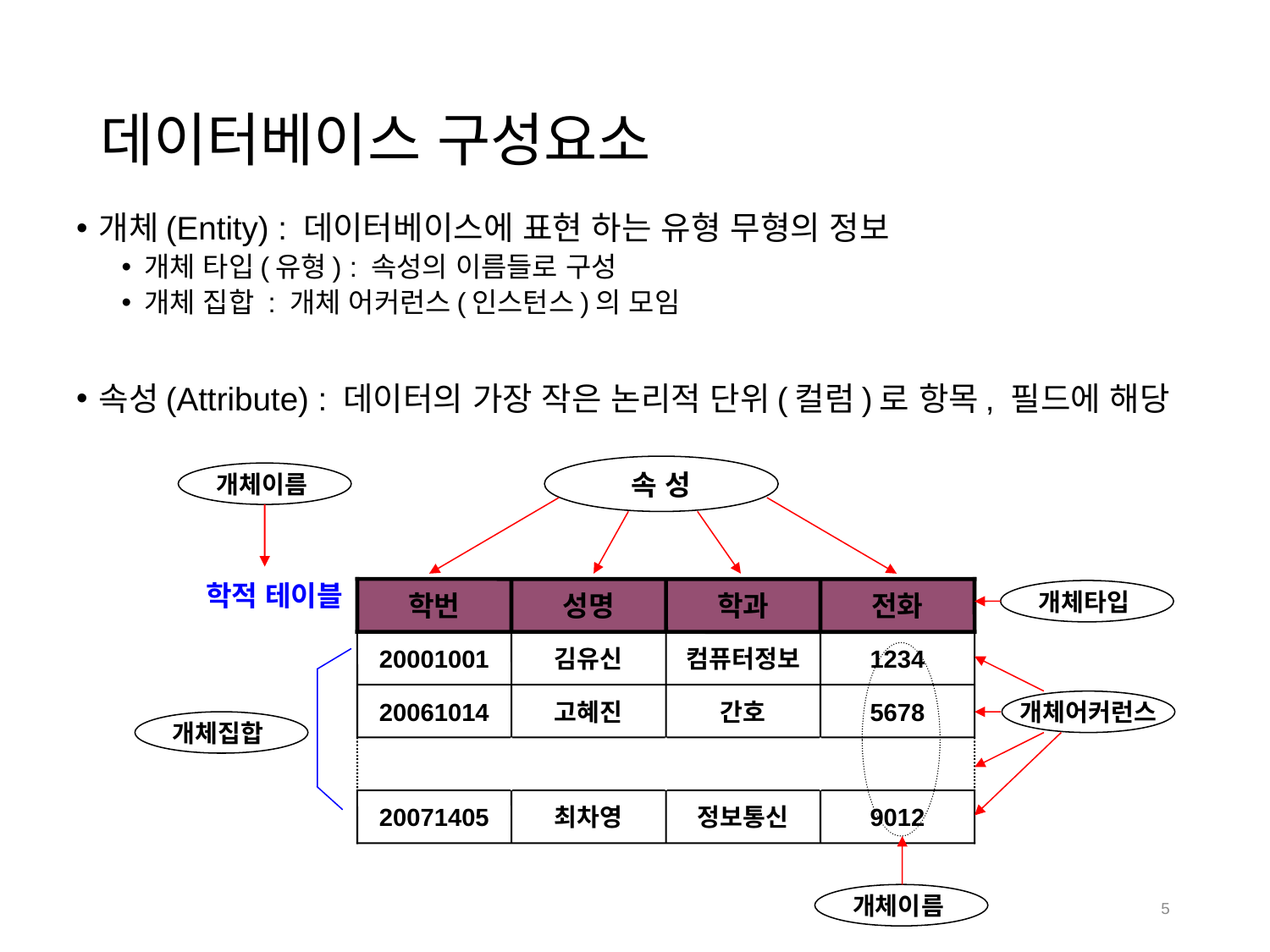

# 데이터베이스 구성요소
개체(Entity) : 데이터베이스에 표현 하는 유형 무형의 정보
개체 타입(유형) : 속성의 이름들로 구성
개체 집합 : 개체 어커런스(인스턴스)의 모임

속성(Attribute) : 데이터의 가장 작은 논리적 단위(컬럼)로 항목, 필드에 해당

속 성
개체이름

학적 테이블
학번

성명

학과

전화

개체타입

20001001

김유신

컴퓨터정보

1234

20061014

고혜진
간호
5678
개체어커런스
개체집합

20071405

최차영

정보통신

9012

개체이름
5